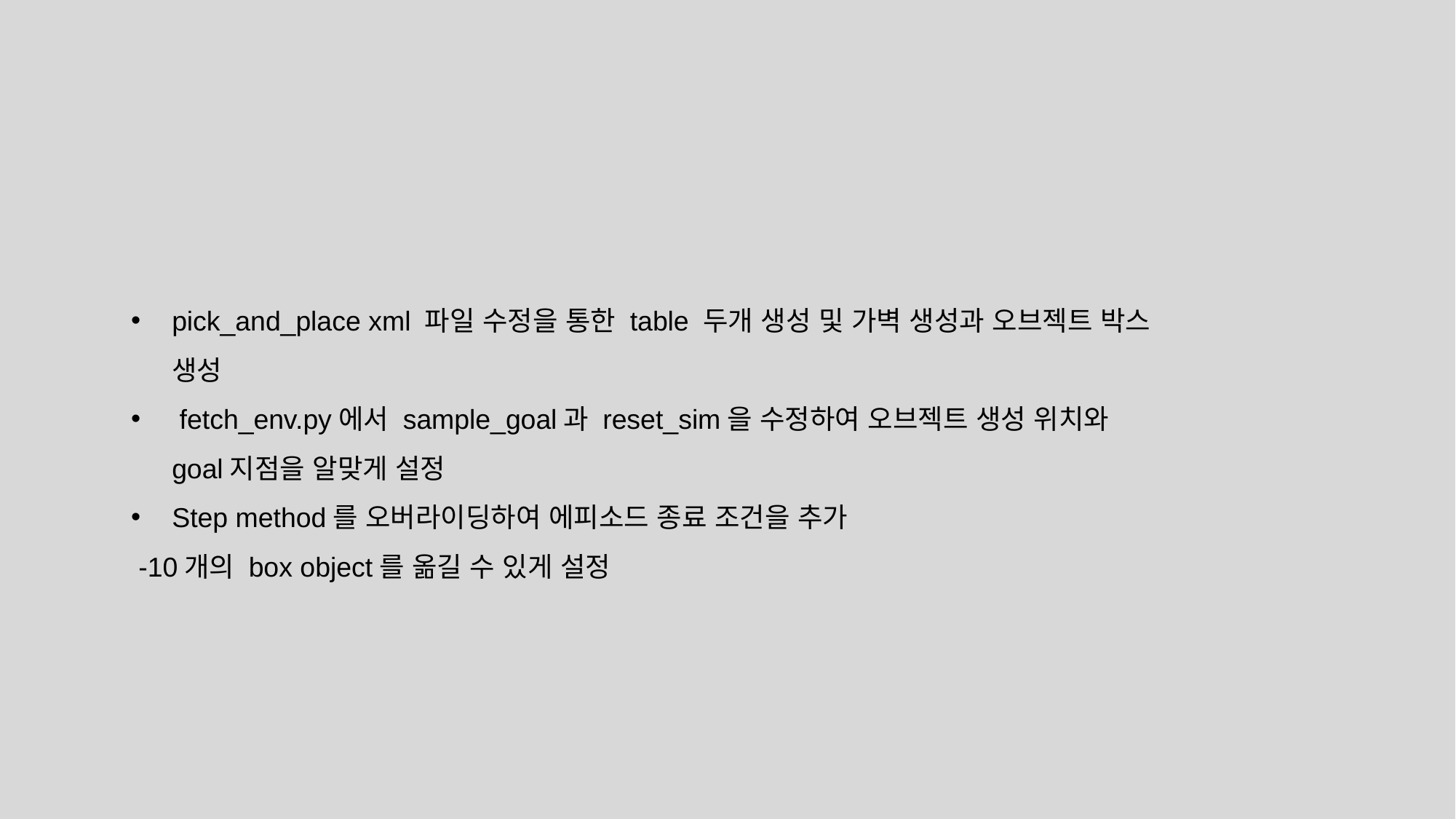

pick_and_place xml 파일 수정을 통한 table 두개 생성 및 가벽 생성과 오브젝트 박스 생성
 fetch_env.py에서 sample_goal과 reset_sim을 수정하여 오브젝트 생성 위치와 goal지점을 알맞게 설정
Step method를 오버라이딩하여 에피소드 종료 조건을 추가
 -10개의 box object를 옮길 수 있게 설정